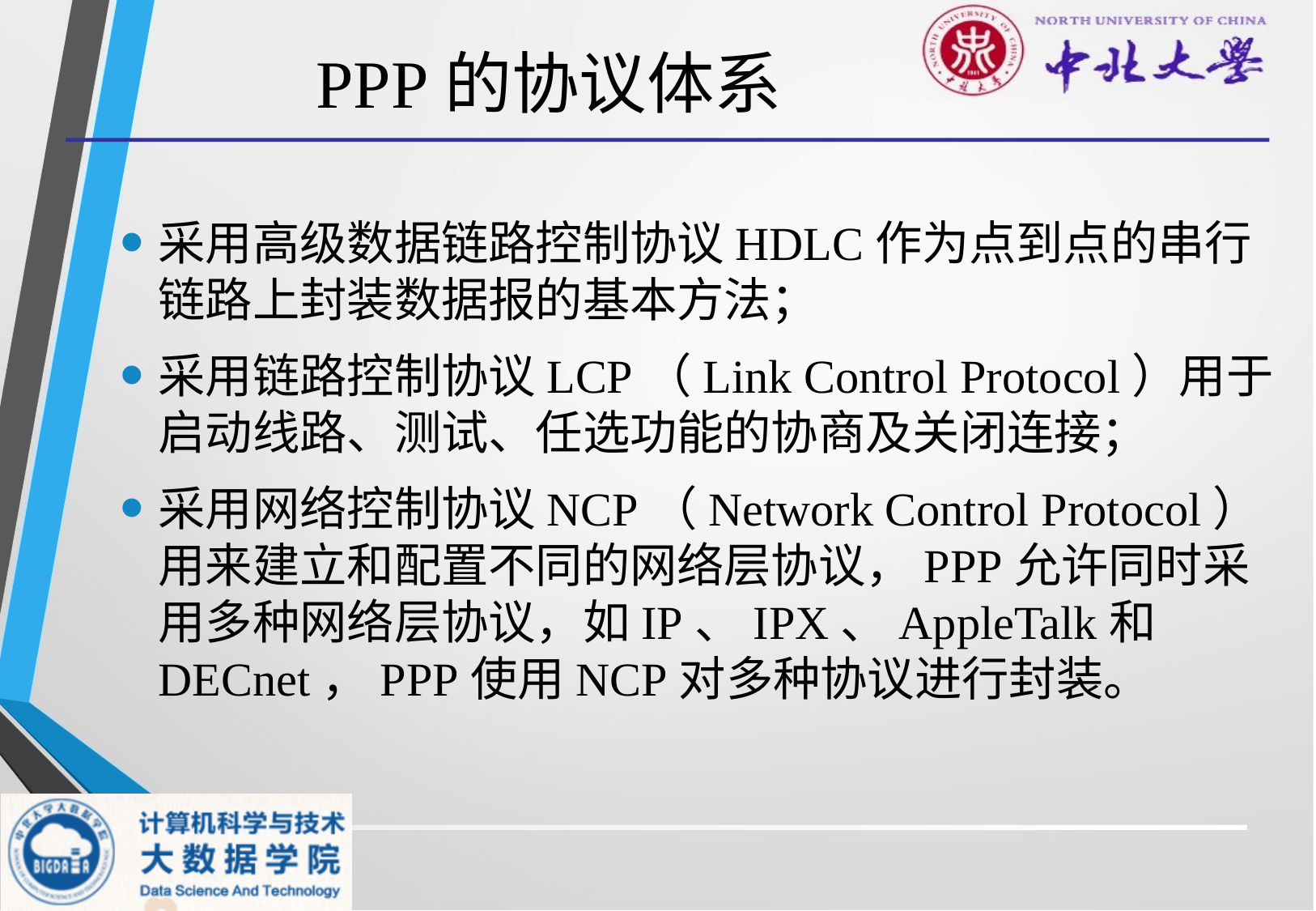

# PPP的协议体系
采用高级数据链路控制协议HDLC作为点到点的串行链路上封装数据报的基本方法；
采用链路控制协议LCP（Link Control Protocol）用于启动线路、测试、任选功能的协商及关闭连接；
采用网络控制协议NCP（Network Control Protocol）用来建立和配置不同的网络层协议，PPP允许同时采用多种网络层协议，如IP、IPX、AppleTalk和DECnet，PPP使用NCP对多种协议进行封装。
11